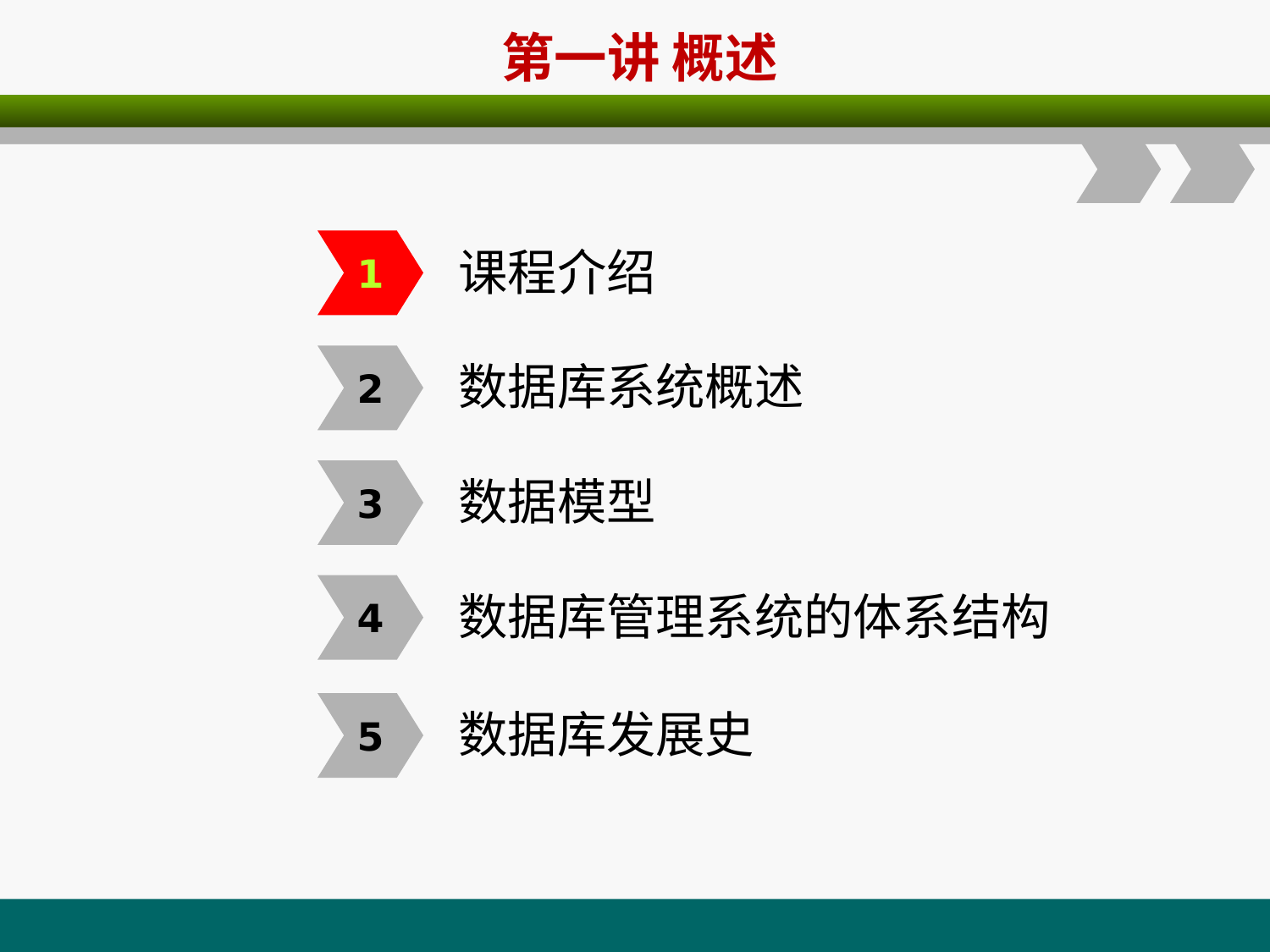

# 第一讲 概述
1
 课程介绍
2
 数据库系统概述
3
 数据模型
4
 数据库管理系统的体系结构
5
 数据库发展史